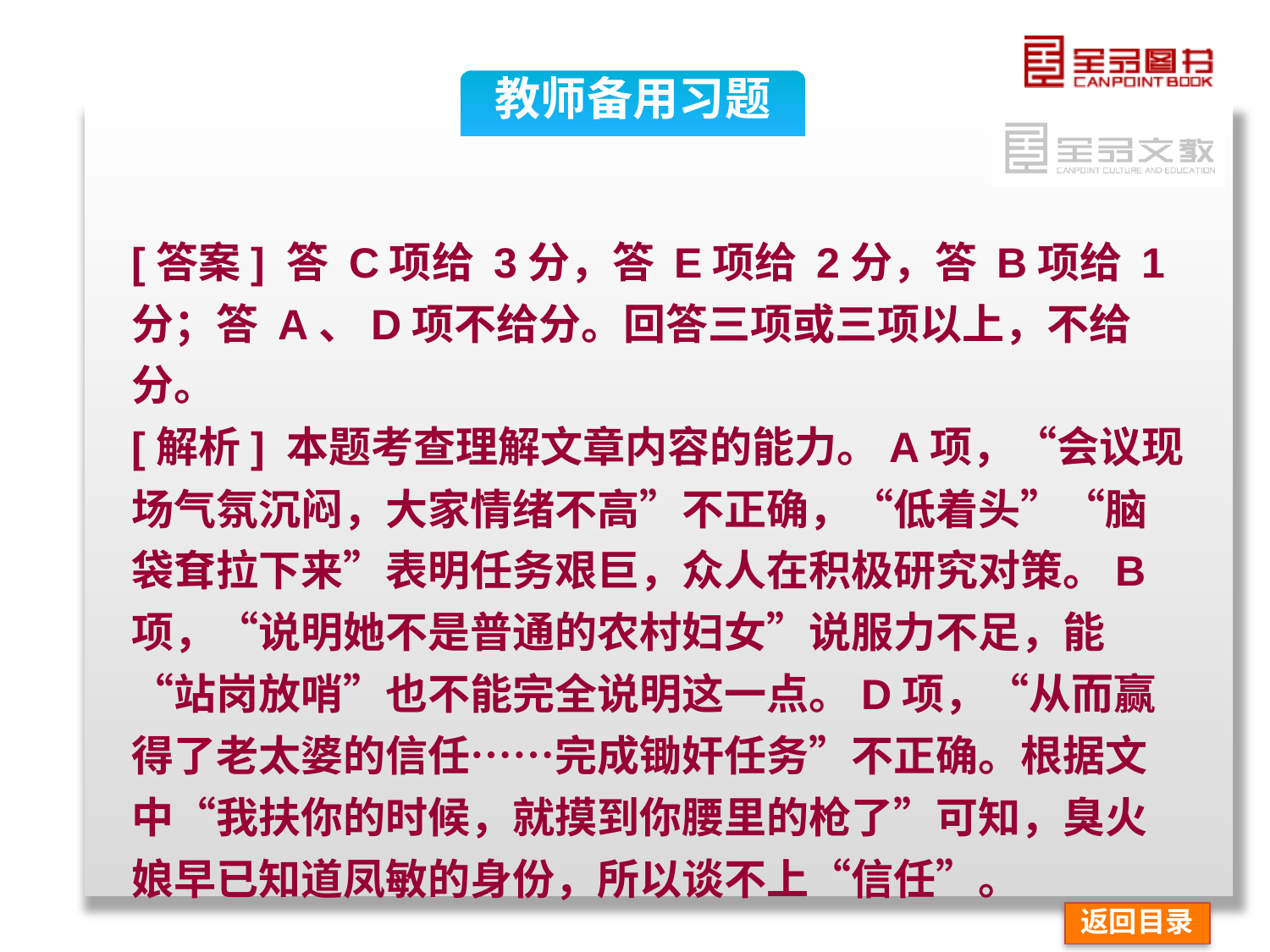

教师备用习题
[答案] 答 C项给 3分，答 E项给 2分，答 B项给 1分；答 A、D项不给分。回答三项或三项以上，不给分。
[解析] 本题考查理解文章内容的能力。A项，“会议现场气氛沉闷，大家情绪不高”不正确，“低着头”“脑袋耷拉下来”表明任务艰巨，众人在积极研究对策。B项，“说明她不是普通的农村妇女”说服力不足，能“站岗放哨”也不能完全说明这一点。D项，“从而赢得了老太婆的信任……完成锄奸任务”不正确。根据文中“我扶你的时候，就摸到你腰里的枪了”可知，臭火娘早已知道凤敏的身份，所以谈不上“信任”。
返回目录